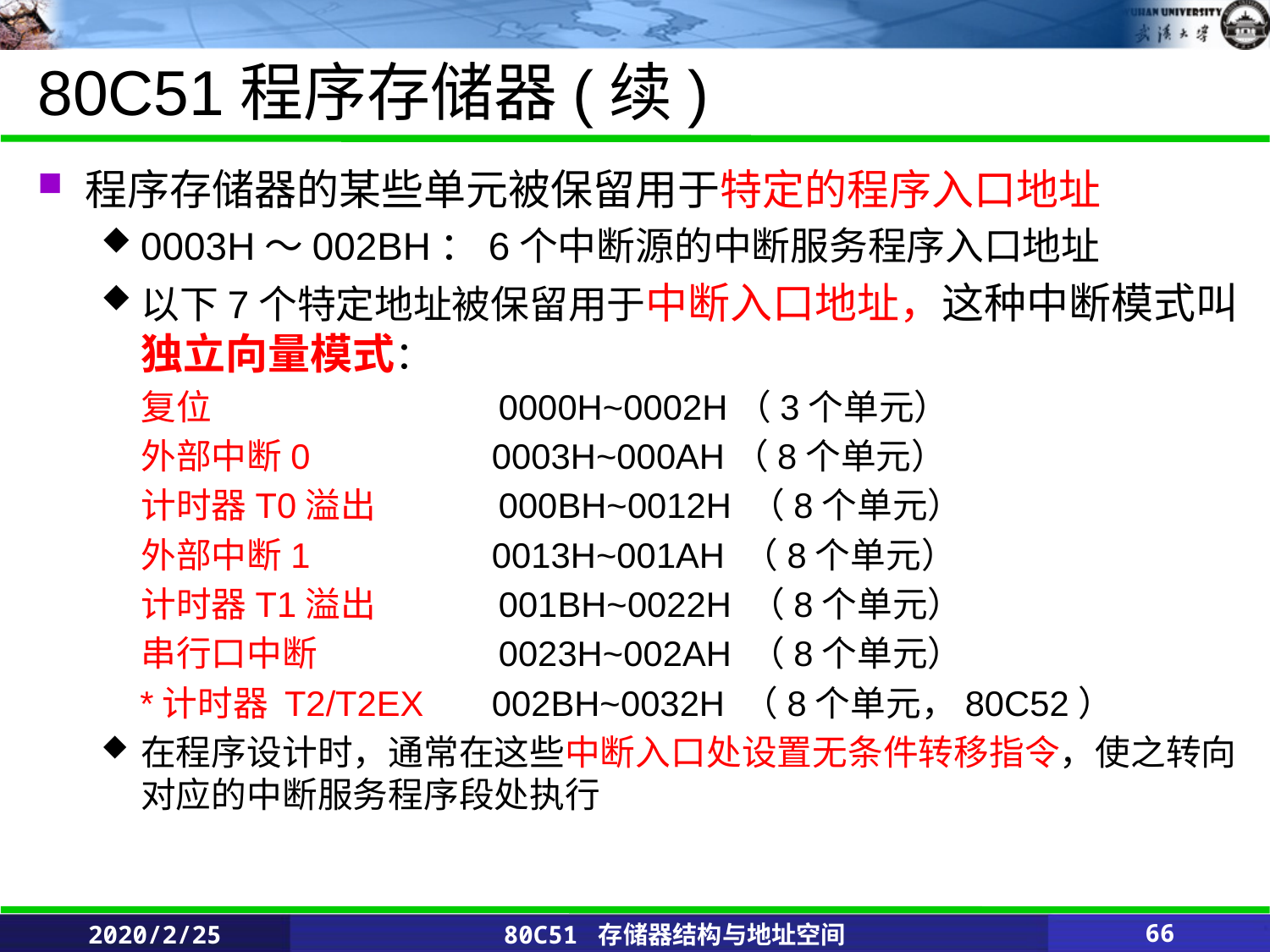

# 80C51程序存储器(续)
程序存储器的某些单元被保留用于特定的程序入口地址
0003H～002BH：6个中断源的中断服务程序入口地址
以下7个特定地址被保留用于中断入口地址，这种中断模式叫独立向量模式：
    复位		 	 0000H~0002H（3个单元）
    外部中断0        	 0003H~000AH（8个单元）
    计时器T0溢出    	 000BH~0012H （8个单元）
    外部中断1        	 0013H~001AH （8个单元）
    计时器T1溢出    	 001BH~0022H （8个单元）
    串行口中断       	 0023H~002AH （8个单元）
    *计时器 T2/T2EX	 002BH~0032H （8个单元，80C52）
在程序设计时，通常在这些中断入口处设置无条件转移指令，使之转向对应的中断服务程序段处执行
2020/2/25
80C51 存储器结构与地址空间
66